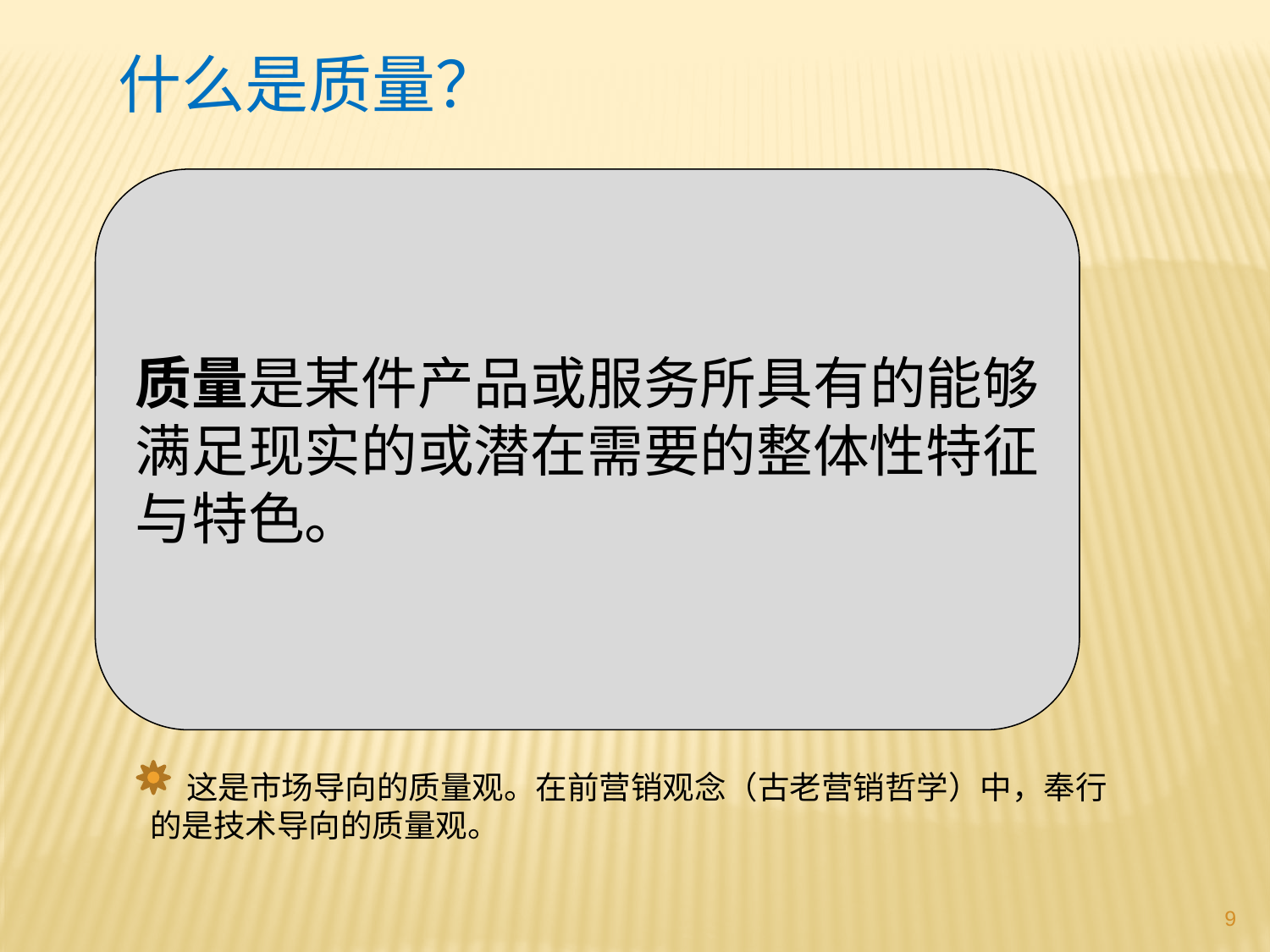

什么是质量？
质量是某件产品或服务所具有的能够
满足现实的或潜在需要的整体性特征
与特色。
    这是市场导向的质量观。在前营销观念（古老营销哲学）中，奉行的是技术导向的质量观。

9